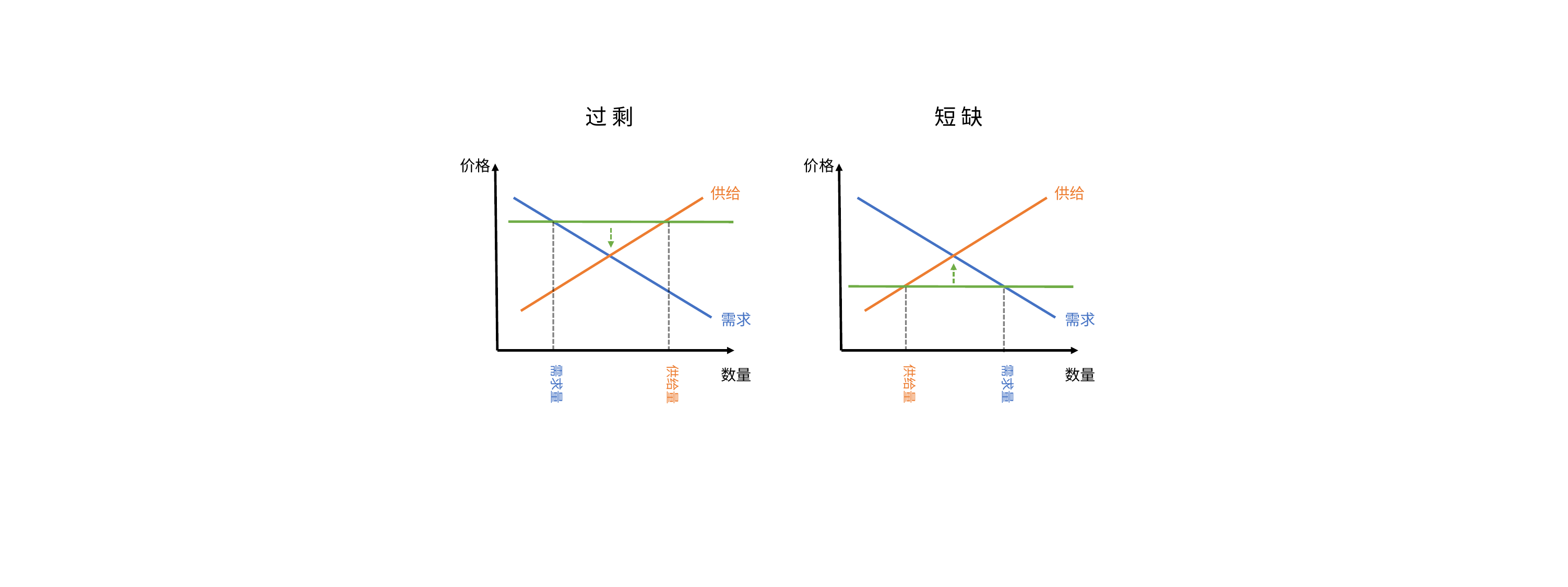

过 剩
短 缺
价格
供给
需求
数量
价格
供给
需求
数量
需求量
供给量
需求量
供给量